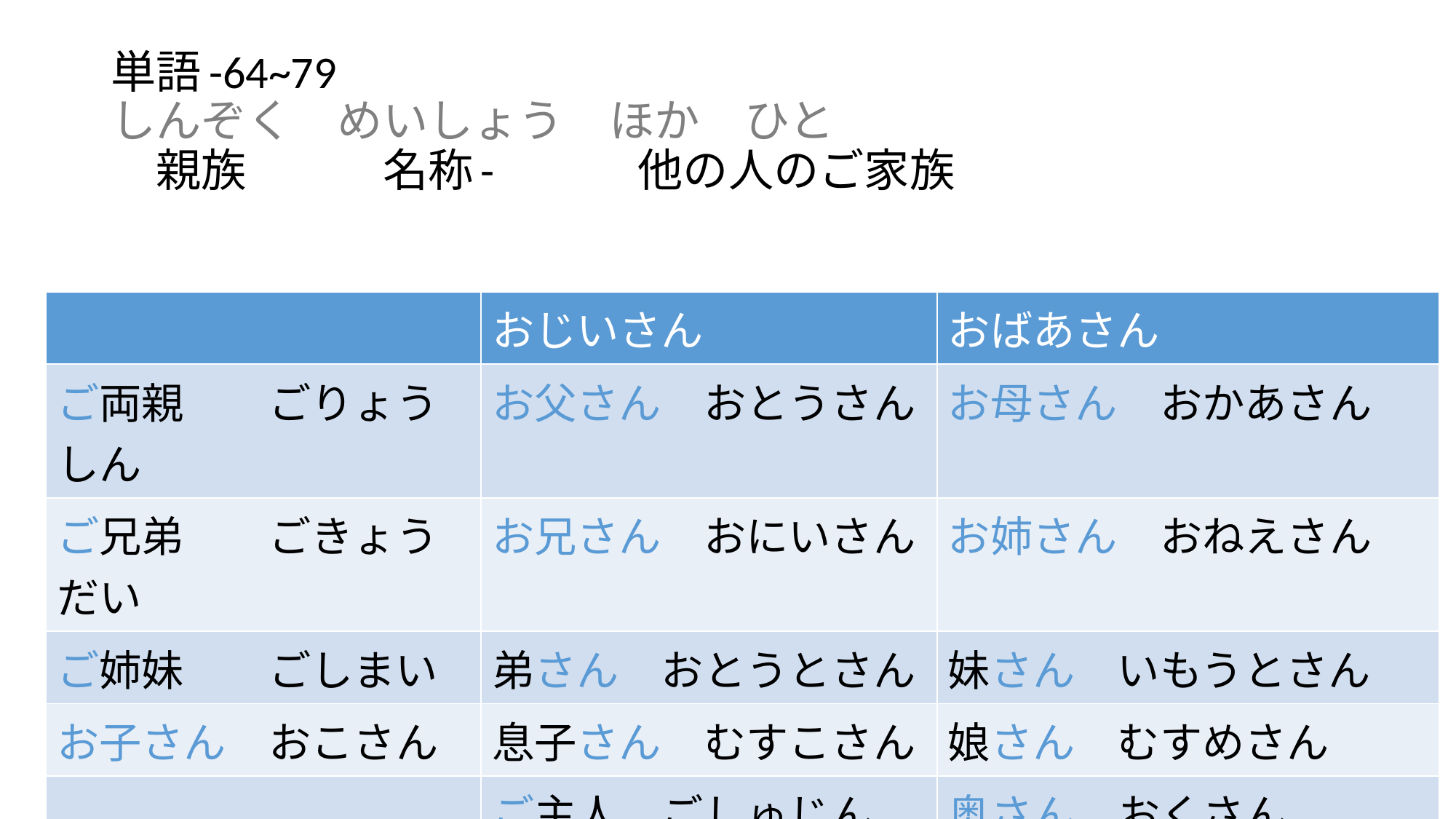

# 単語-64~79 しんぞく　めいしょう　ほか　ひと 　親族　　　名称-　　　他の人のご家族
|  | おじいさん | おばあさん |
| --- | --- | --- |
| ご両親　　ごりょうしん | お父さん　おとうさん | お母さん　おかあさん |
| ご兄弟　　ごきょうだい | お兄さん　おにいさん | お姉さん　おねえさん |
| ご姉妹　　ごしまい | 弟さん　おとうとさん | 妹さん　いもうとさん |
| お子さん　おこさん | 息子さん　むすこさん | 娘さん　むすめさん |
|  | ご主人　ごしゅじん | 奥さん　おくさん |
|  | おじさん | おばさん |